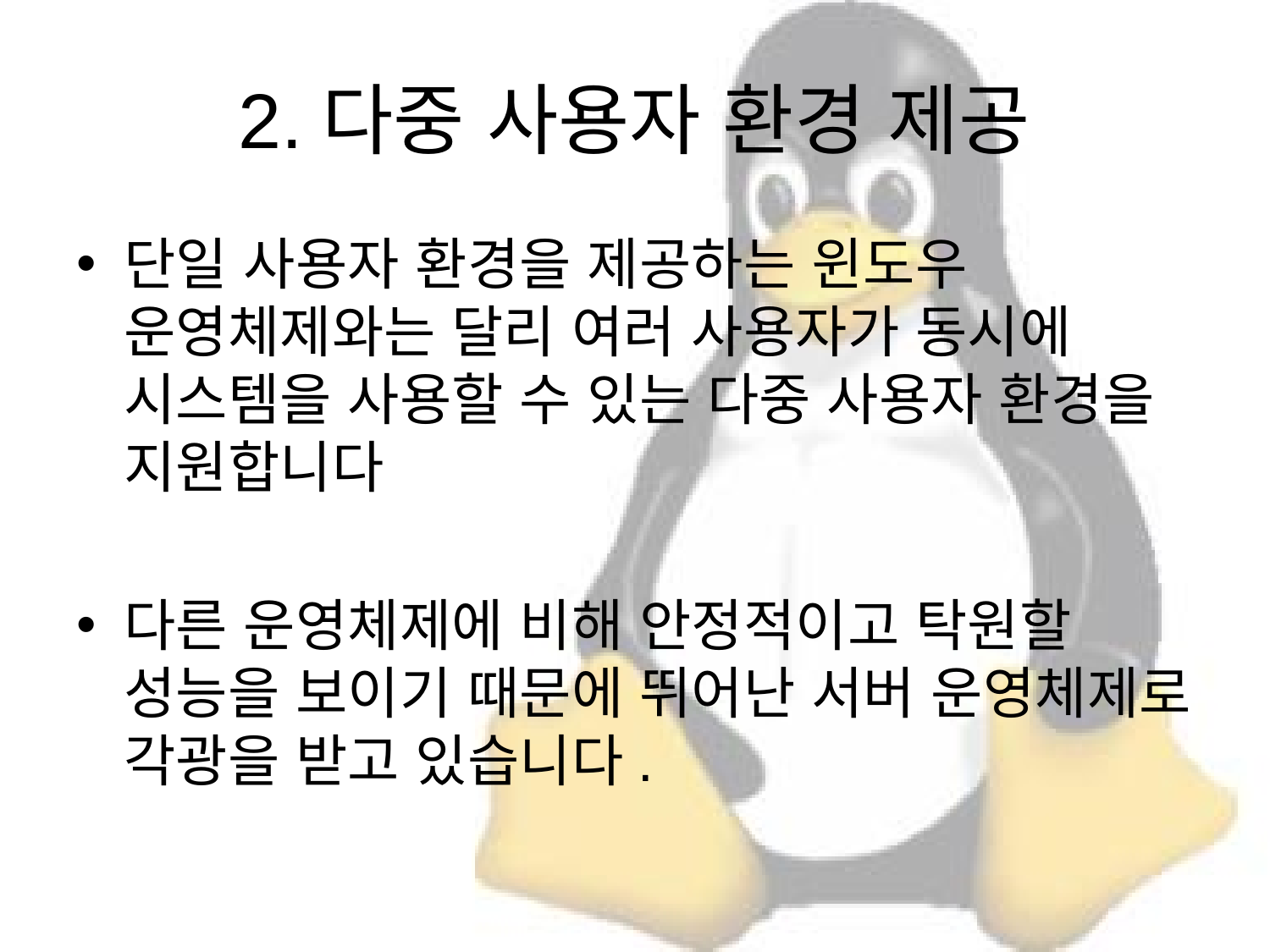

# 2.다중 사용자 환경 제공
단일 사용자 환경을 제공하는 윈도우 운영체제와는 달리 여러 사용자가 동시에 시스템을 사용할 수 있는 다중 사용자 환경을 지원합니다

다른 운영체제에 비해 안정적이고 탁원할 성능을 보이기 때문에 뛰어난 서버 운영체제로 각광을 받고 있습니다.